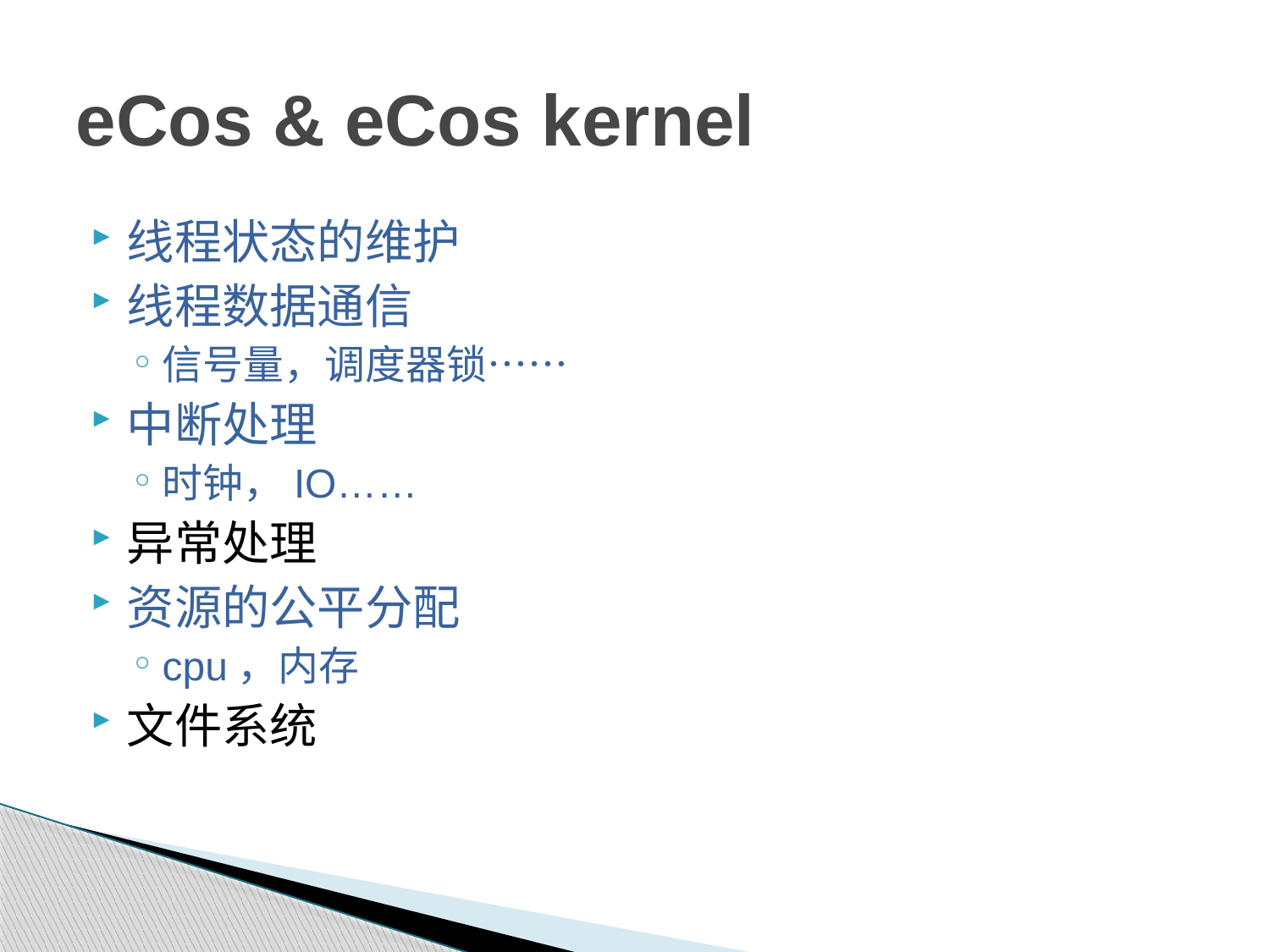

# eCos & eCos kernel
线程状态的维护
线程数据通信
信号量，调度器锁……
中断处理
时钟，IO……
异常处理
资源的公平分配
cpu，内存
文件系统